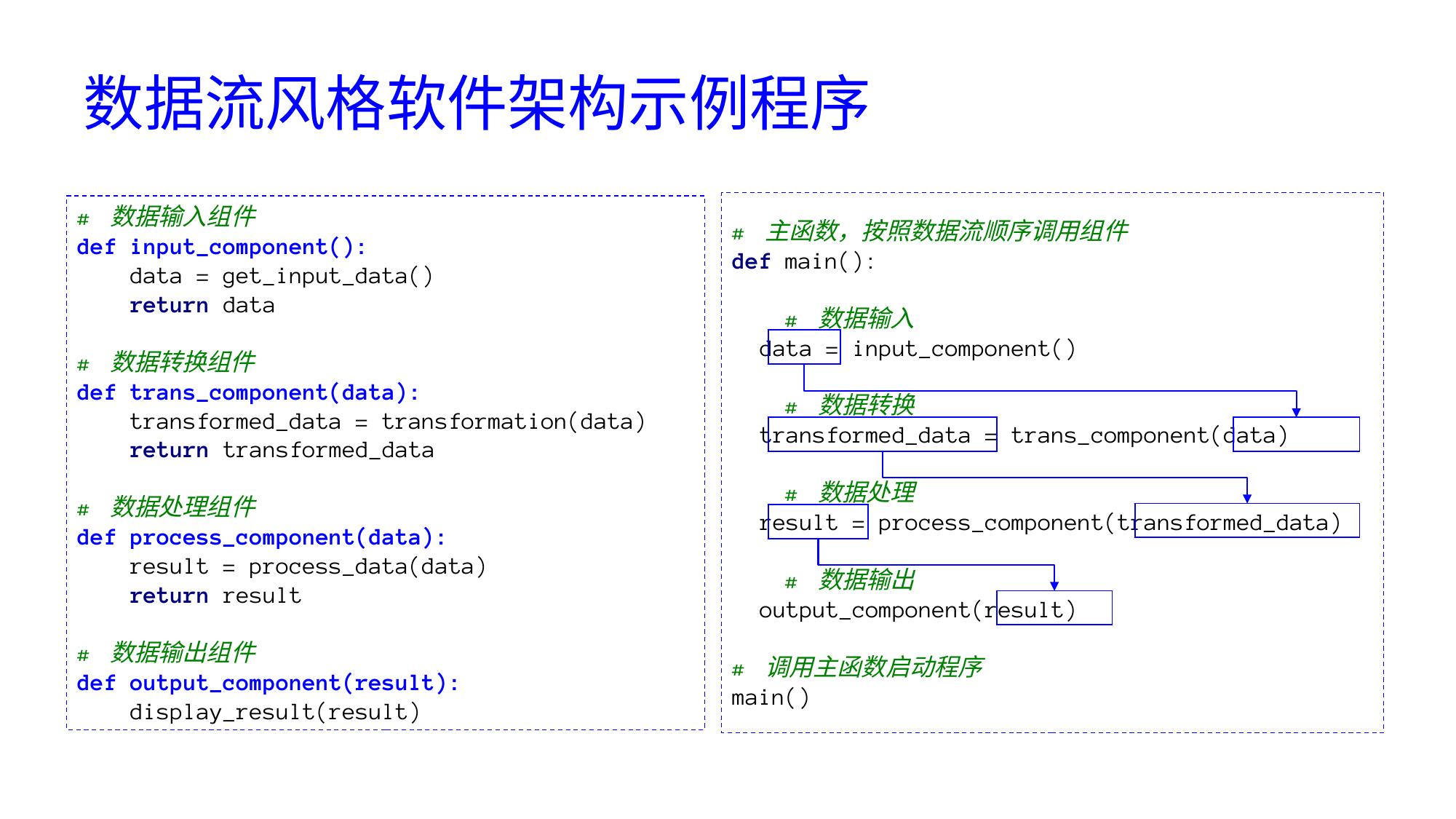

# 数据流风格软件架构示例程序
# 数据输入组件 def input_component(): data = get_input_data() return data # 数据转换组件 def trans_component(data): transformed_data = transformation(data) return transformed_data # 数据处理组件 def process_component(data): result = process_data(data) return result # 数据输出组件 def output_component(result): display_result(result)
# 主函数，按照数据流顺序调用组件 def main():
    # 数据输入
    data = input_component()
    # 数据转换
    transformed_data = trans_component(data)
    # 数据处理
    result = process_component(transformed_data)
    # 数据输出
    output_component(result)
# 调用主函数启动程序
main()

3